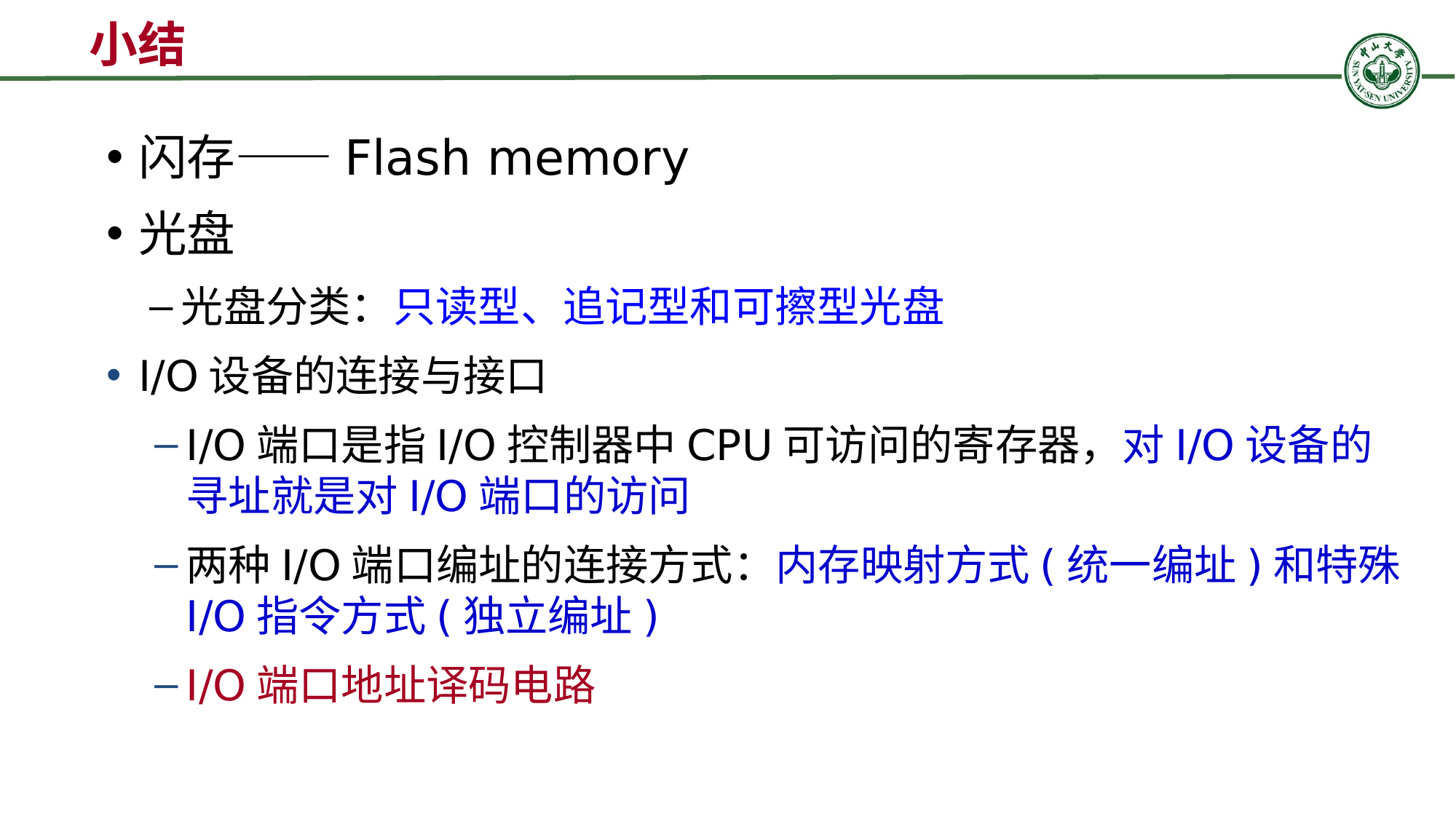

小结
闪存——Flash memory
光盘
光盘分类：只读型、追记型和可擦型光盘
I/O设备的连接与接口
I/O端口是指I/O控制器中CPU可访问的寄存器，对I/O设备的寻址就是对I/O端口的访问
两种I/O端口编址的连接方式：内存映射方式(统一编址)和特殊I/O指令方式(独立编址)
I/O端口地址译码电路